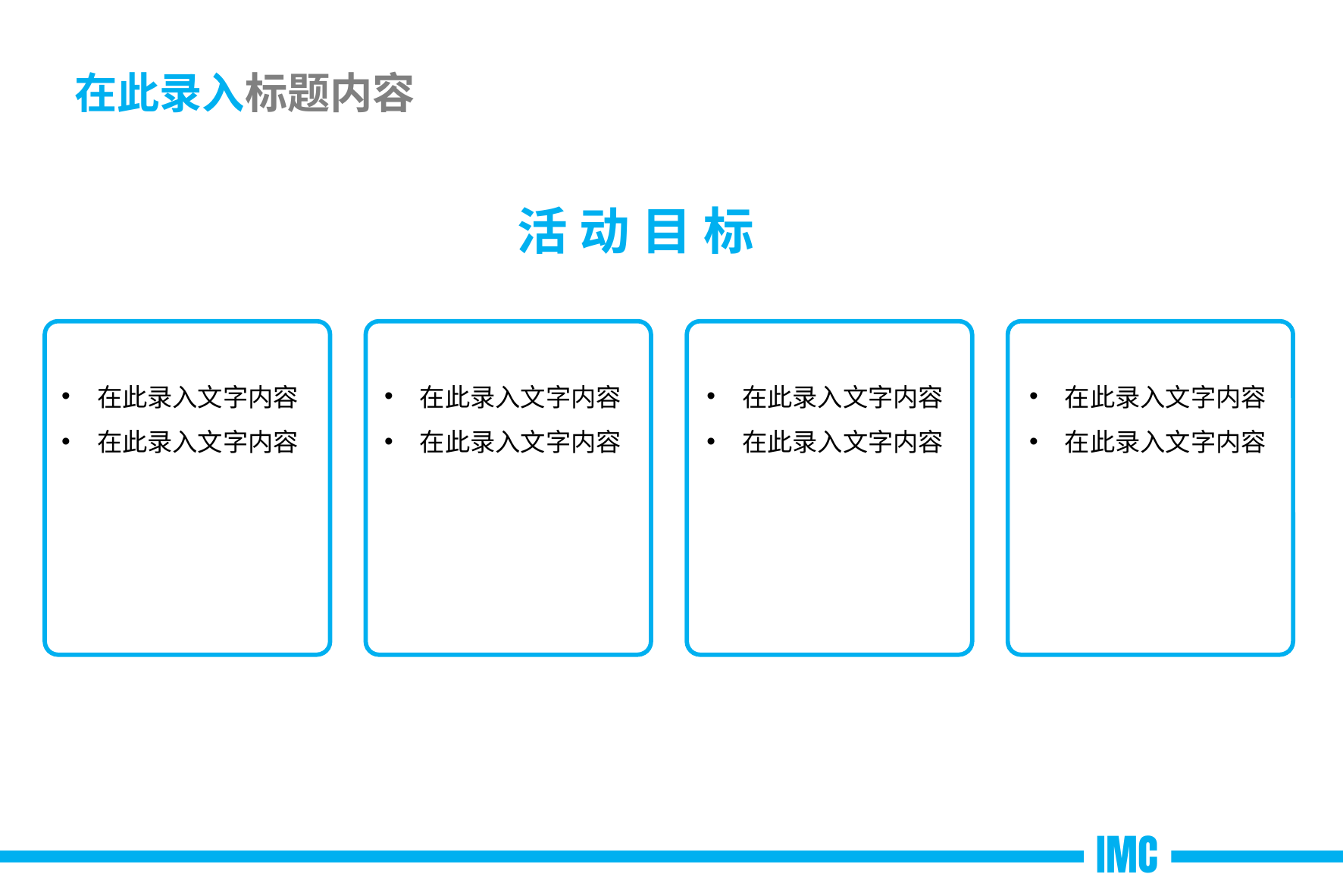

在此录入标题内容
活 动 目 标

在此录入文字内容
在此录入文字内容
在此录入文字内容
在此录入文字内容
在此录入文字内容
在此录入文字内容
在此录入文字内容
在此录入文字内容